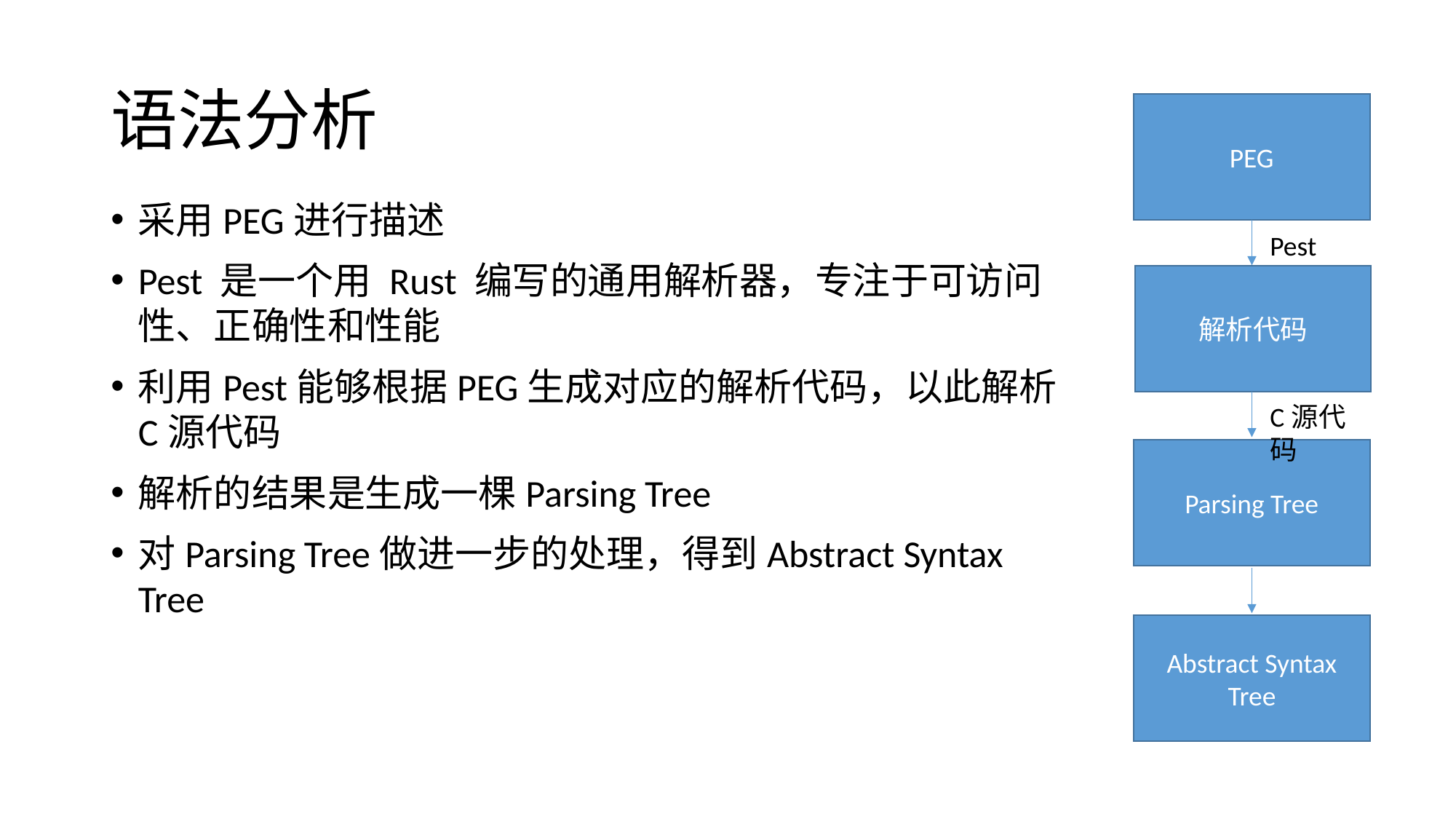

# 语法分析
PEG
采用PEG进行描述
Pest 是一个用 Rust 编写的通用解析器，专注于可访问性、正确性和性能
利用Pest能够根据PEG生成对应的解析代码，以此解析C源代码
解析的结果是生成一棵Parsing Tree
对Parsing Tree做进一步的处理，得到Abstract Syntax Tree
Pest
解析代码
C源代码
Parsing Tree
Abstract Syntax Tree